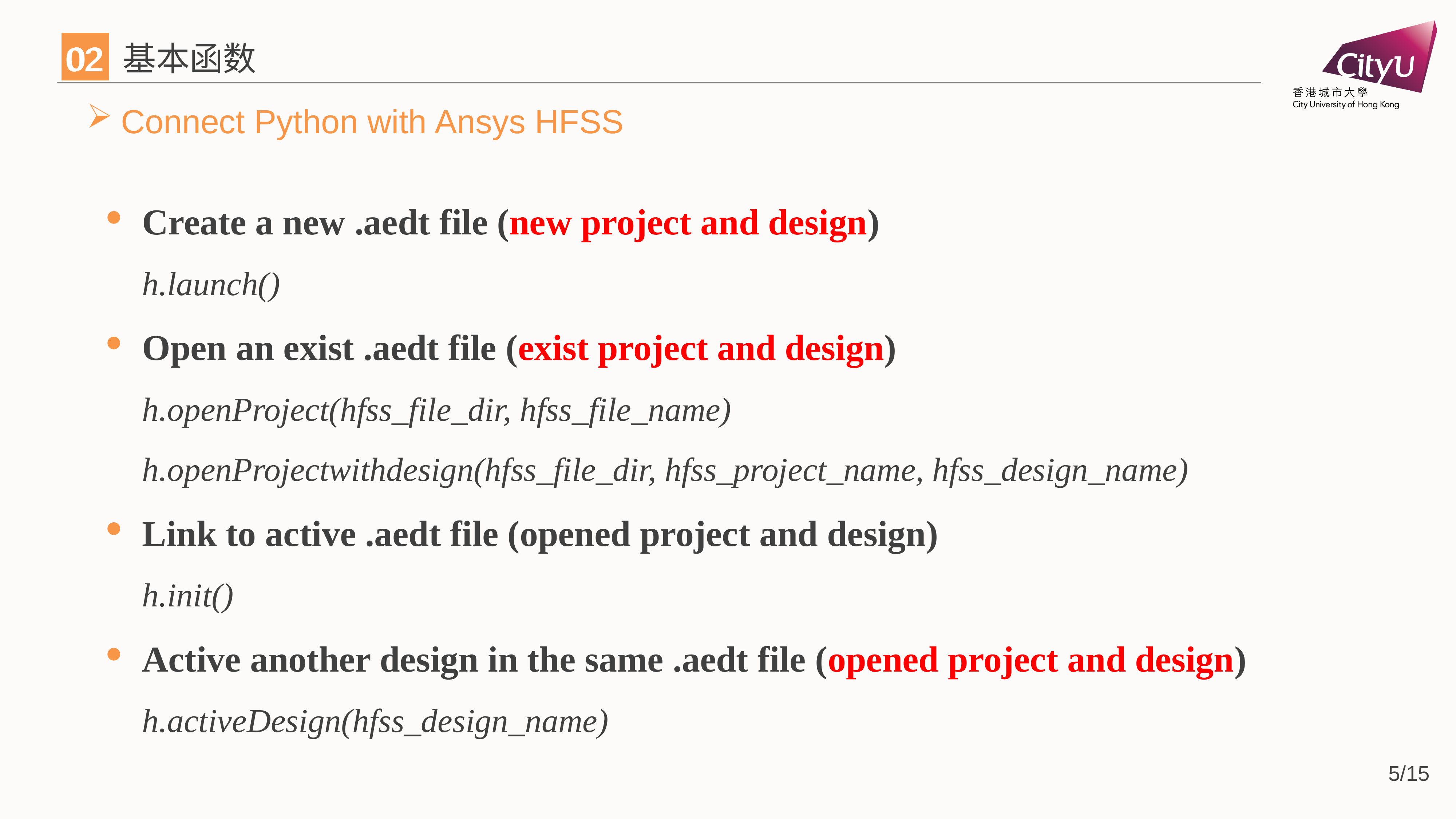

# 基本函数
02
02
Connect Python with Ansys HFSS
Create a new .aedt file (new project and design)
h.launch()
Open an exist .aedt file (exist project and design)
h.openProject(hfss_file_dir, hfss_file_name)
h.openProjectwithdesign(hfss_file_dir, hfss_project_name, hfss_design_name)
Link to active .aedt file (opened project and design)
h.init()
Active another design in the same .aedt file (opened project and design)
h.activeDesign(hfss_design_name)

5/15